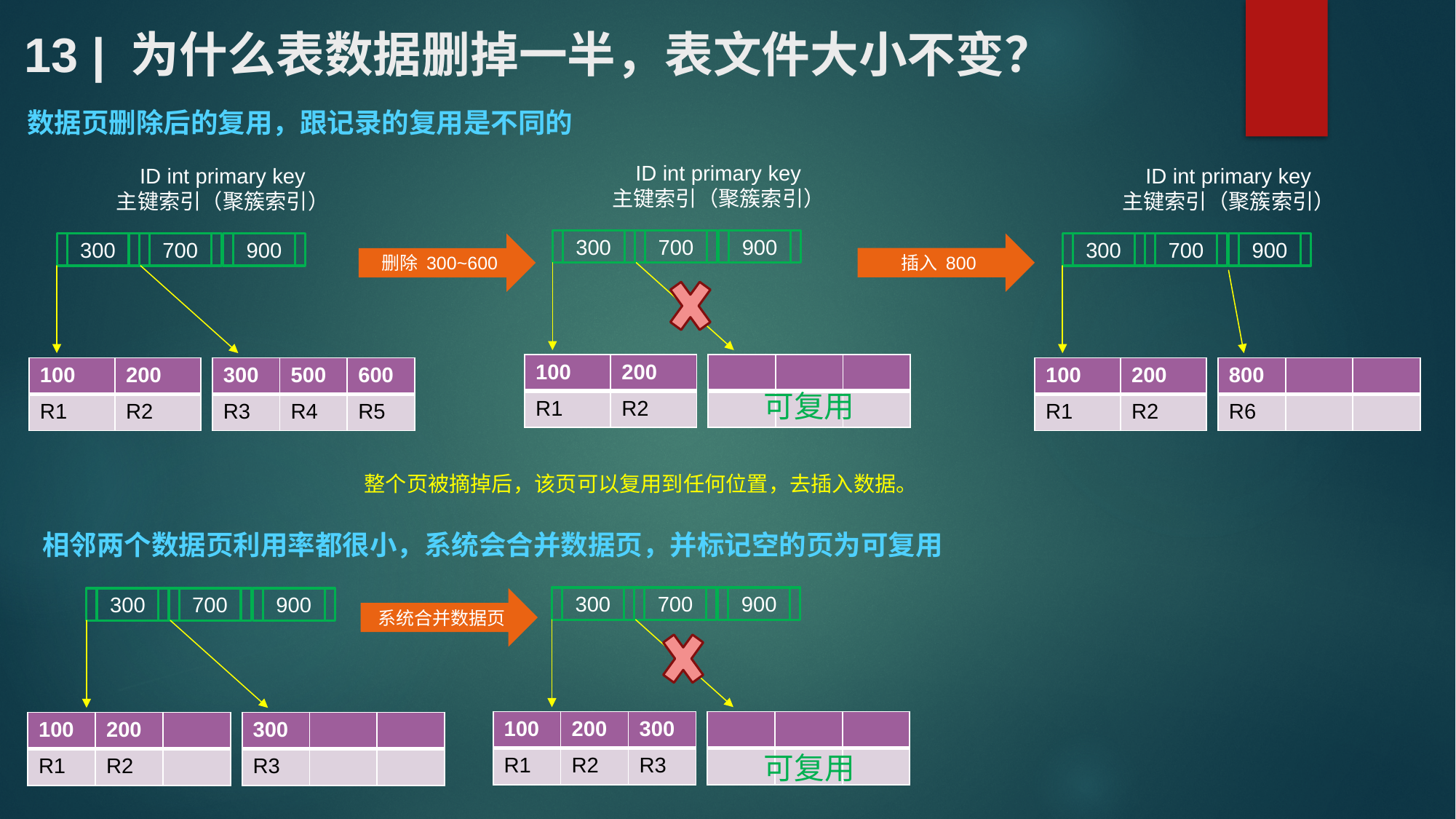

# 13 | 为什么表数据删掉一半，表文件大小不变？
数据页删除后的复用，跟记录的复用是不同的
ID int primary key
主键索引（聚簇索引）
ID int primary key
主键索引（聚簇索引）
ID int primary key
主键索引（聚簇索引）
300
700
900
插入 800
300
700
900
删除 300~600
300
700
900

|  |  |  |
| --- | --- | --- |
|  |  |  |
| 100 | 200 |
| --- | --- |
| R1 | R2 |
| 300 | 500 | 600 |
| --- | --- | --- |
| R3 | R4 | R5 |
| 800 |  |  |
| --- | --- | --- |
| R6 |  |  |
| 100 | 200 |
| --- | --- |
| R1 | R2 |
| 100 | 200 |
| --- | --- |
| R1 | R2 |
可复用
整个页被摘掉后，该页可以复用到任何位置，去插入数据。
相邻两个数据页利用率都很小，系统会合并数据页，并标记空的页为可复用
300
700
900
300
700
900
系统合并数据页

|  |  |  |
| --- | --- | --- |
|  |  |  |
| 100 | 200 | 300 |
| --- | --- | --- |
| R1 | R2 | R3 |
| 300 |  |  |
| --- | --- | --- |
| R3 |  |  |
| 100 | 200 |  |
| --- | --- | --- |
| R1 | R2 |  |
可复用